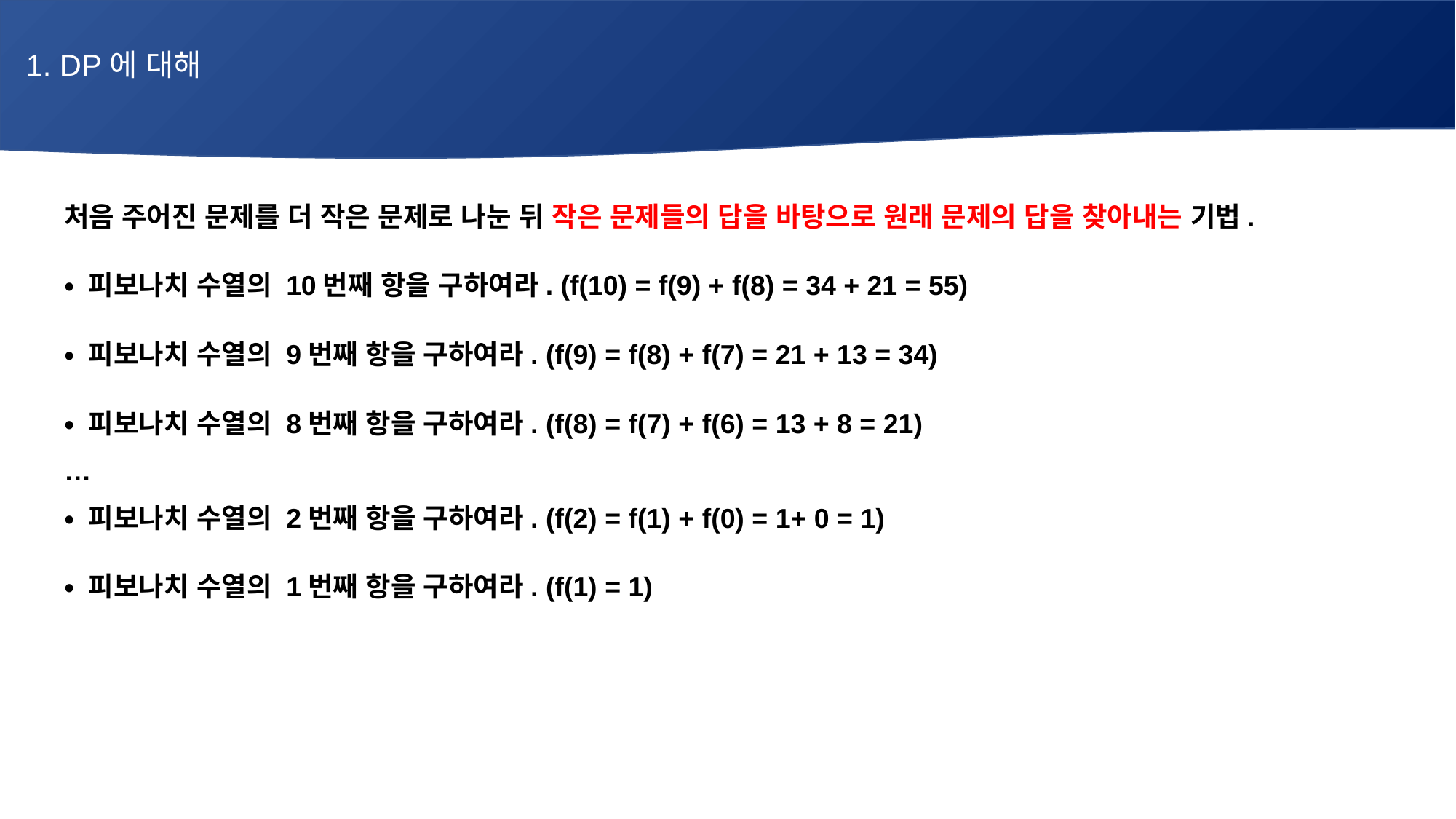

1. DP에 대해
# 매주 1 과제 LV2
처음 주어진 문제를 더 작은 문제로 나눈 뒤 작은 문제들의 답을 바탕으로 원래 문제의 답을 찾아내는 기법.

• 피보나치 수열의 10번째 항을 구하여라. (f(10) = f(9) + f(8) = 34 + 21 = 55)

• 피보나치 수열의 9번째 항을 구하여라. (f(9) = f(8) + f(7) = 21 + 13 = 34)

• 피보나치 수열의 8번째 항을 구하여라. (f(8) = f(7) + f(6) = 13 + 8 = 21)
…
• 피보나치 수열의 2번째 항을 구하여라. (f(2) = f(1) + f(0) = 1+ 0 = 1)

• 피보나치 수열의 1번째 항을 구하여라. (f(1) = 1)